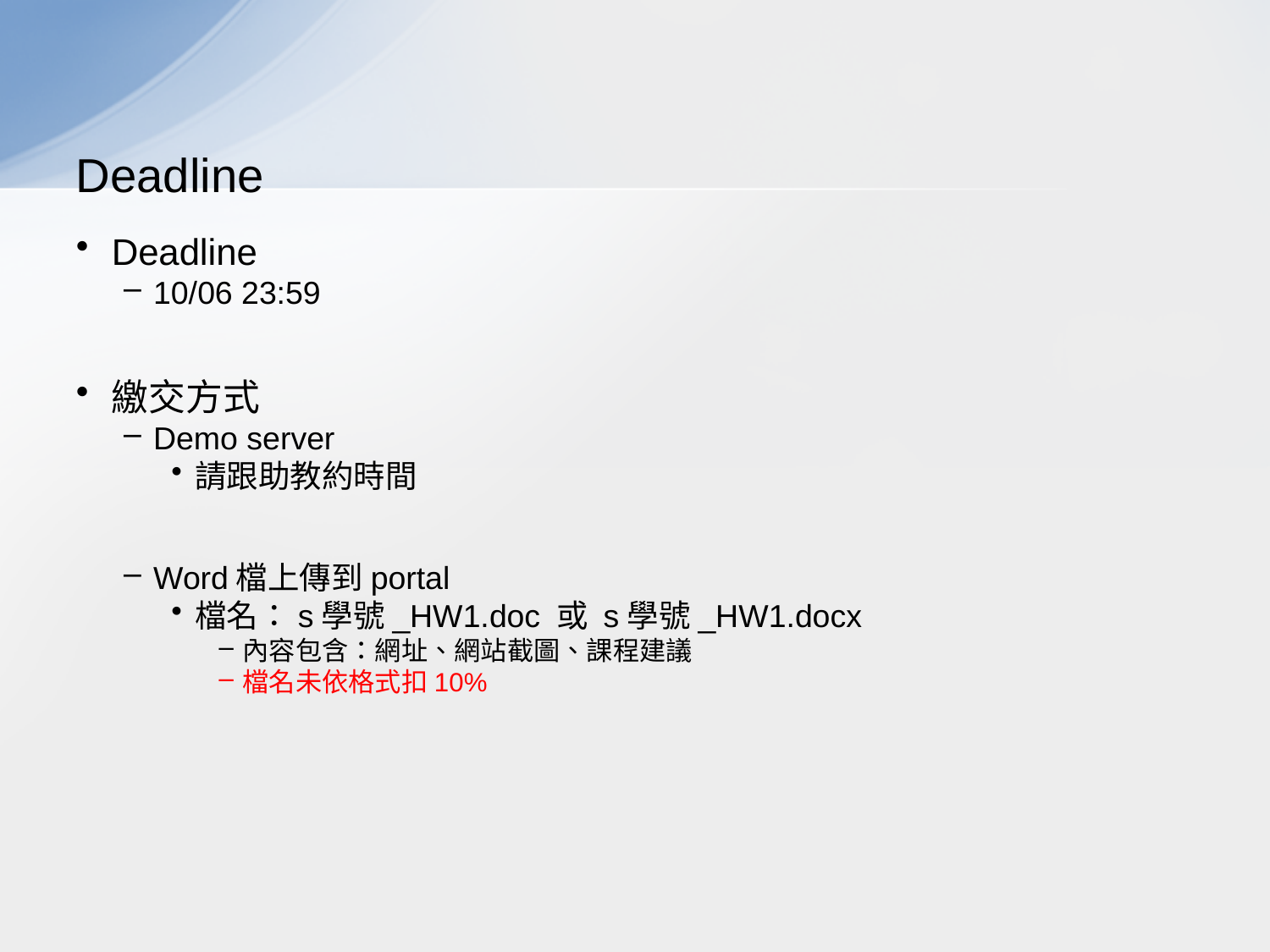

# Deadline
Deadline
10/06 23:59

繳交方式
Demo server
請跟助教約時間

Word檔上傳到portal
檔名：s學號_HW1.doc 或 s學號_HW1.docx
內容包含：網址、網站截圖、課程建議
檔名未依格式扣10%